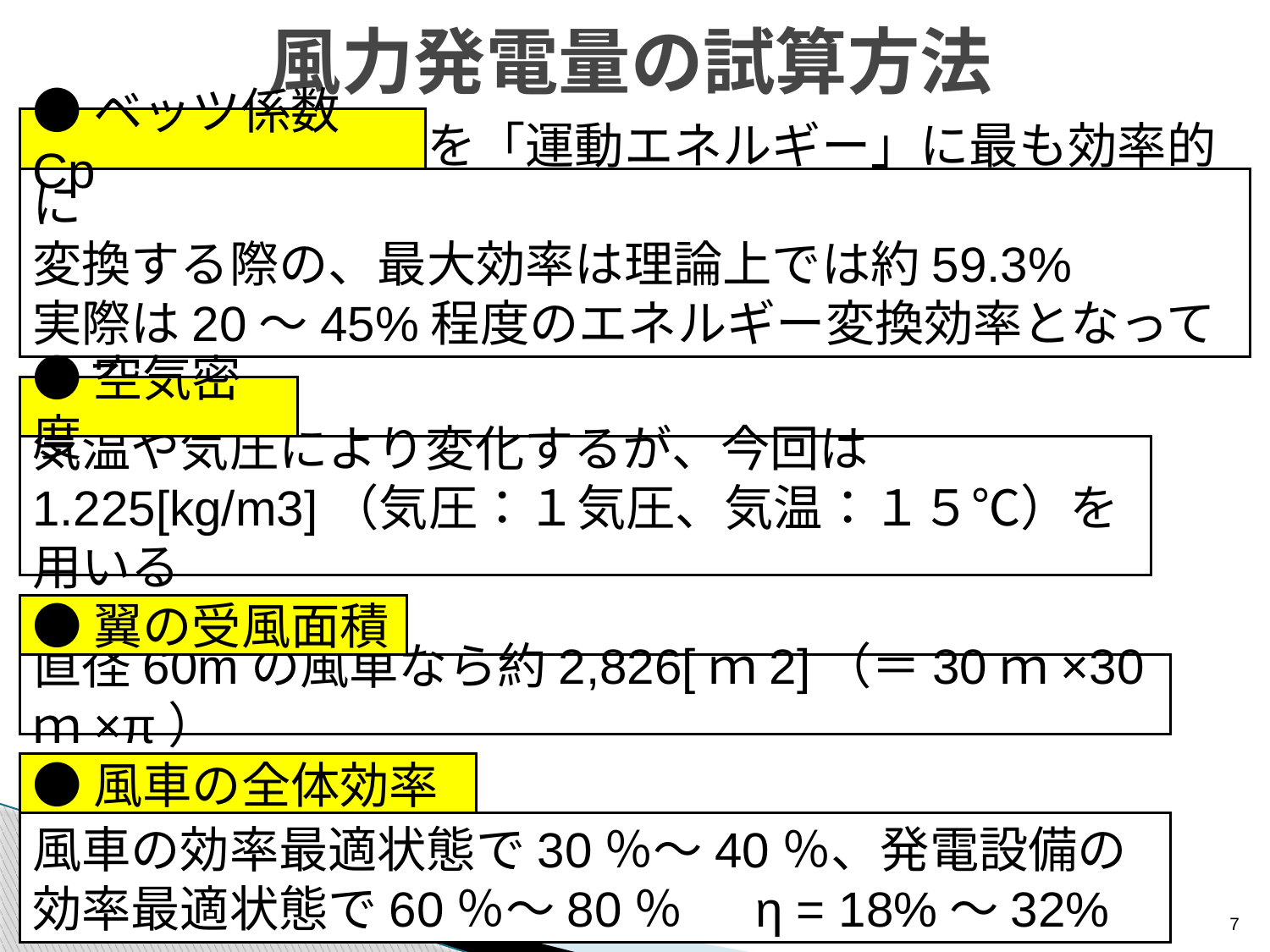

# 風力発電量の試算方法
●ベッツ係数　Cp
「風エネルギー」を「運動エネルギー」に最も効率的に
変換する際の、最大効率は理論上では約59.3%
実際は20～45%程度のエネルギー変換効率となっている
●空気密度
気温や気圧により変化するが、今回は
1.225[kg/m3]（気圧：１気圧、気温：１５℃）を用いる
●翼の受風面積
直径60mの風車なら約2,826[ｍ2]（＝30ｍ×30ｍ×π）
●風車の全体効率
風車の効率最適状態で30％～40％、発電設備の
効率最適状態で60％～80％ 　η = 18%～32%
7